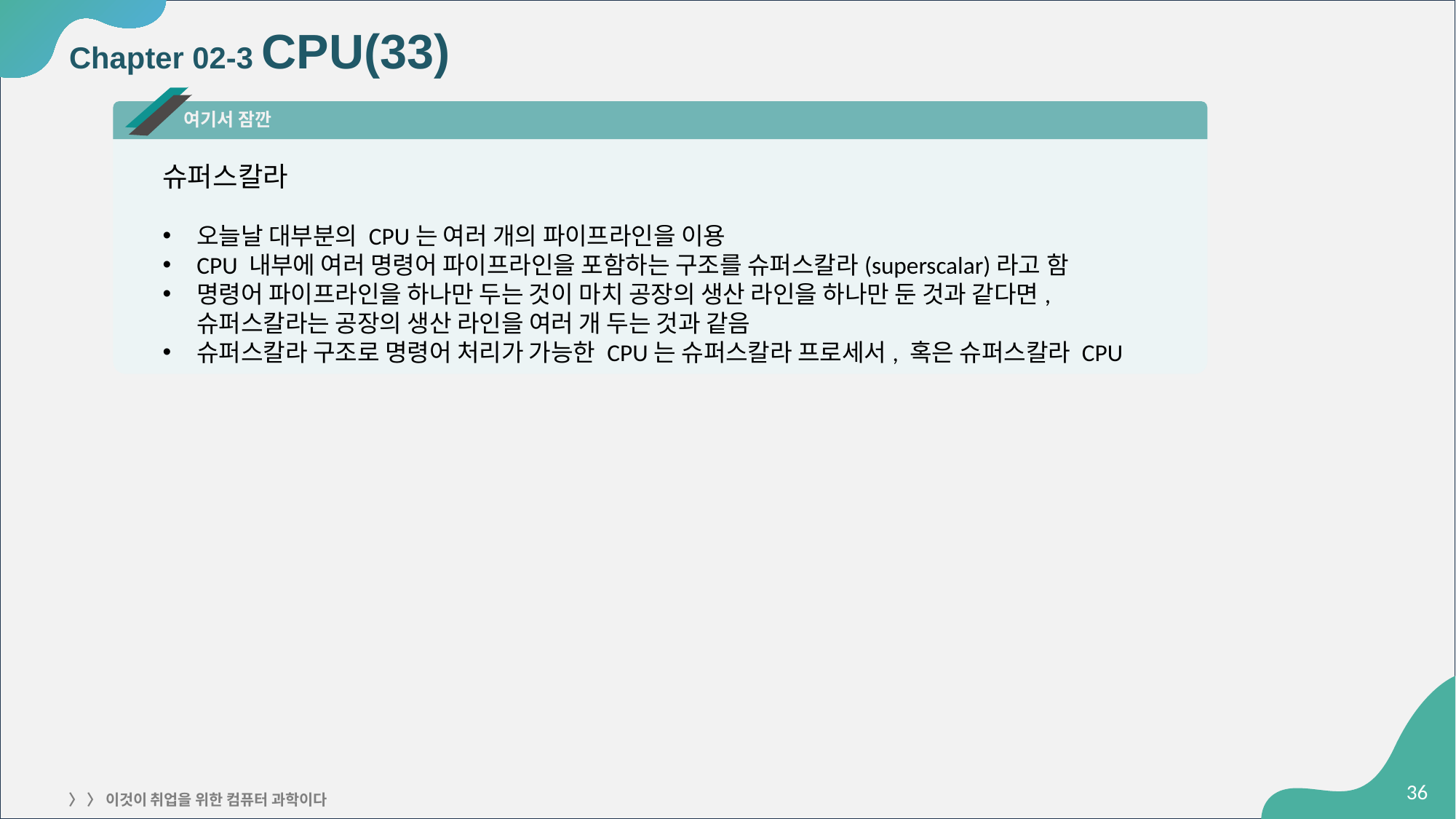

# Chapter 02-3 CPU(33)

여기서 잠깐

슈퍼스칼라

오늘날 대부분의 CPU는 여러 개의 파이프라인을 이용
CPU 내부에 여러 명령어 파이프라인을 포함하는 구조를 슈퍼스칼라(superscalar)라고 함
명령어 파이프라인을 하나만 두는 것이 마치 공장의 생산 라인을 하나만 둔 것과 같다면,
슈퍼스칼라는 공장의 생산 라인을 여러 개 두는 것과 같음
슈퍼스칼라 구조로 명령어 처리가 가능한 CPU는 슈퍼스칼라 프로세서, 혹은 슈퍼스칼라 CPU
36
〉 〉 이것이 취업을 위한 컴퓨터 과학이다